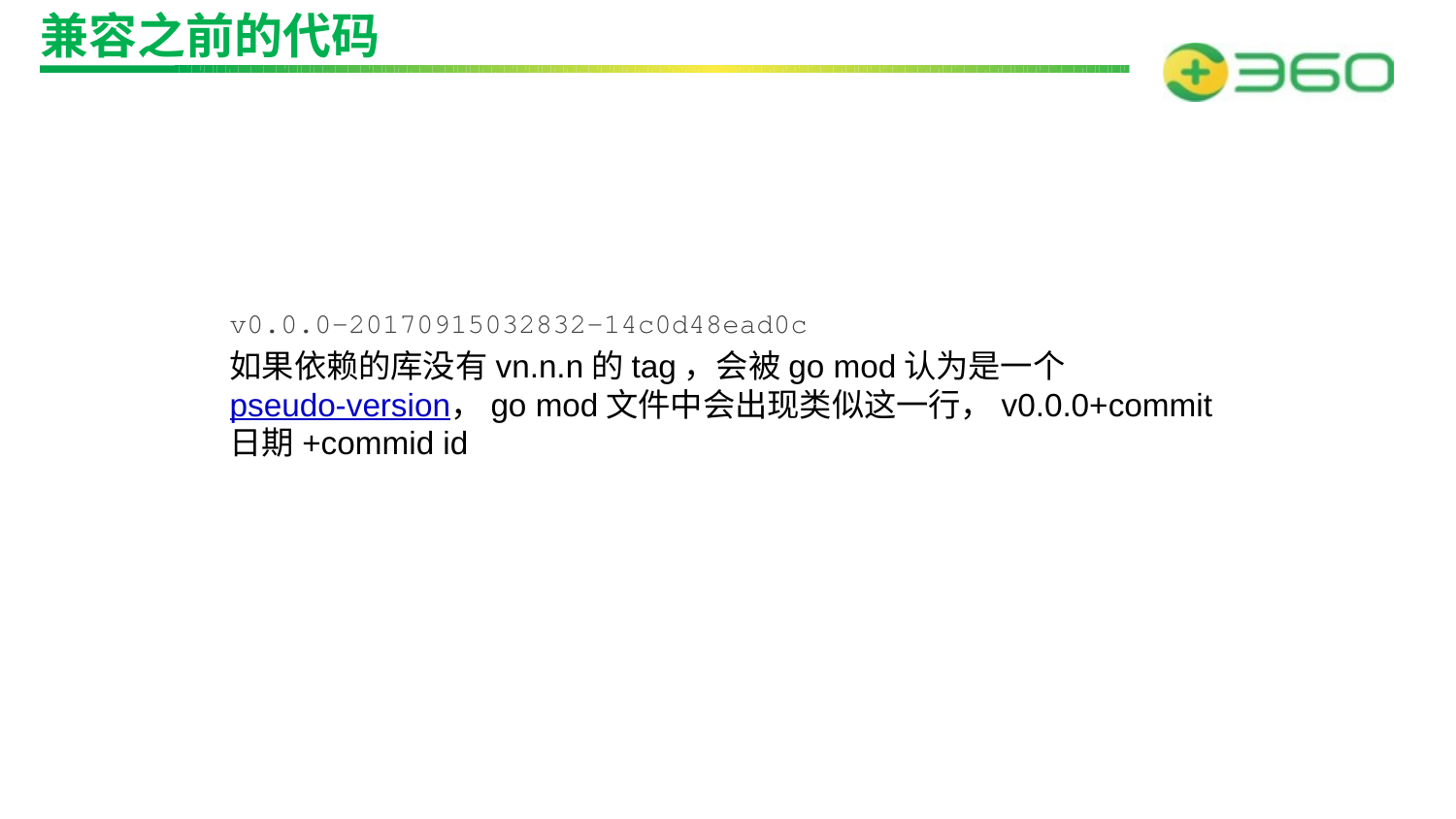

兼容之前的代码
v0.0.0-20170915032832-14c0d48ead0c
如果依赖的库没有vn.n.n的tag，会被go mod认为是一个pseudo-version，go mod文件中会出现类似这一行，v0.0.0+commit日期+commid id